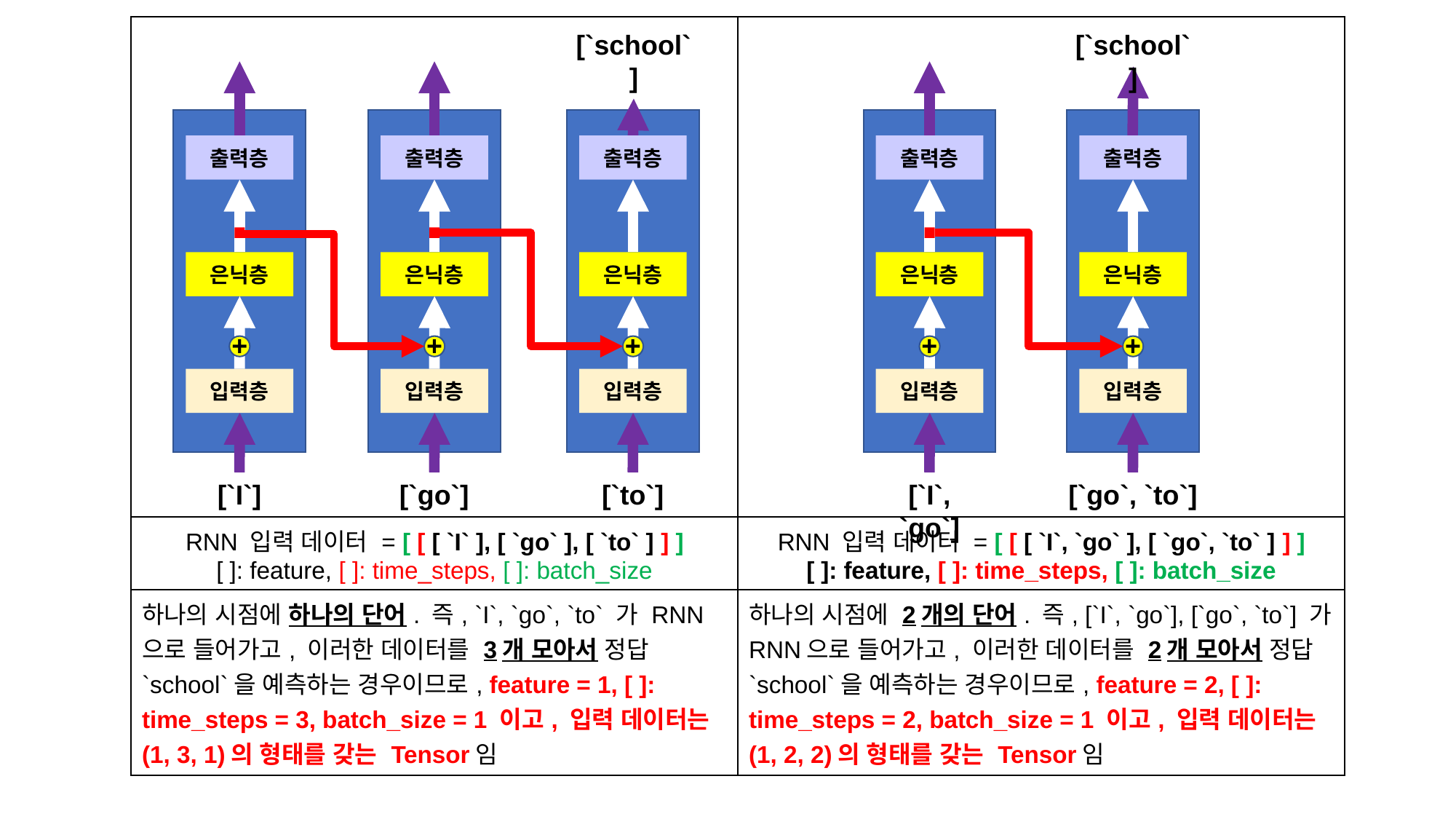

|  |  |
| --- | --- |
| RNN 입력 데이터 = [ [ [ `I` ], [ `go` ], [ `to` ] ] ] [ ]: feature, [ ]: time\_steps, [ ]: batch\_size | RNN 입력 데이터 = [ [ [ `I`, `go` ], [ `go`, `to` ] ] ] [ ]: feature, [ ]: time\_steps, [ ]: batch\_size |
| 하나의 시점에 하나의 단어. 즉, `I`, `go`, `to` 가 RNN으로 들어가고, 이러한 데이터를 3개 모아서 정답 `school`을 예측하는 경우이므로, feature = 1, [ ]: time\_steps = 3, batch\_size = 1 이고, 입력 데이터는 (1, 3, 1)의 형태를 갖는 Tensor임 | 하나의 시점에 2개의 단어. 즉, [`I`, `go`], [`go`, `to`] 가 RNN으로 들어가고, 이러한 데이터를 2개 모아서 정답 `school`을 예측하는 경우이므로, feature = 2, [ ]: time\_steps = 2, batch\_size = 1 이고, 입력 데이터는 (1, 2, 2)의 형태를 갖는 Tensor임 |
[`school`]
[`school`]

출력층
은닉층
+

입력층
[`go`, `to`]

출력층
출력층
출력층
출력층

은닉층
은닉층
은닉층
은닉층
+

+
+
+

입력층
입력층
입력층
입력층
[`I`]
[`go`]
[`to`]
[`I`, `go`]